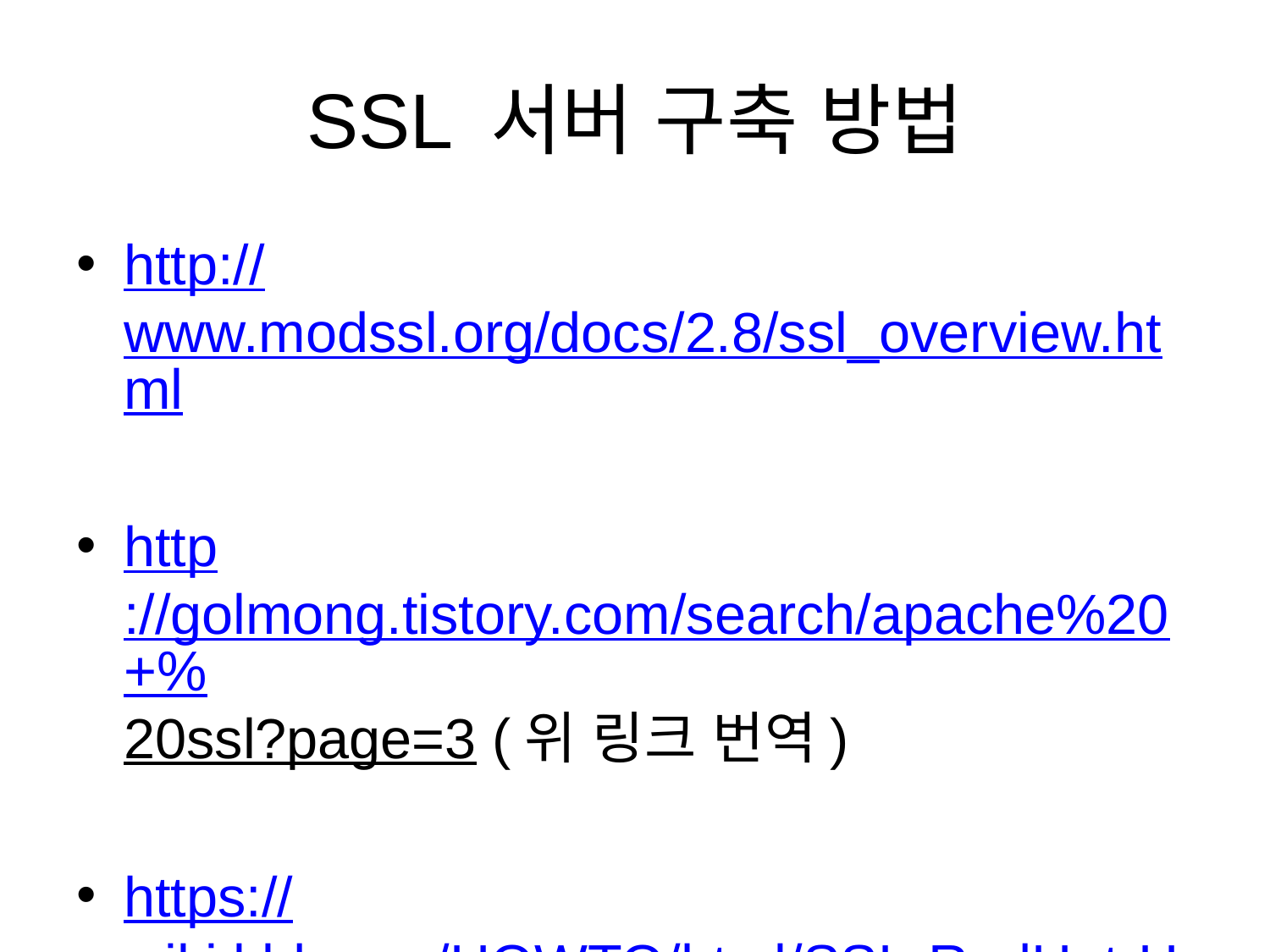

# SSL 서버 구축 방법
http://www.modssl.org/docs/2.8/ssl_overview.html

http://golmong.tistory.com/search/apache%20+%20ssl?page=3 (위 링크 번역)

https://wiki.kldp.org/HOWTO/html/SSL-RedHat-HOWTO/ssl-redhat-howto-1.html